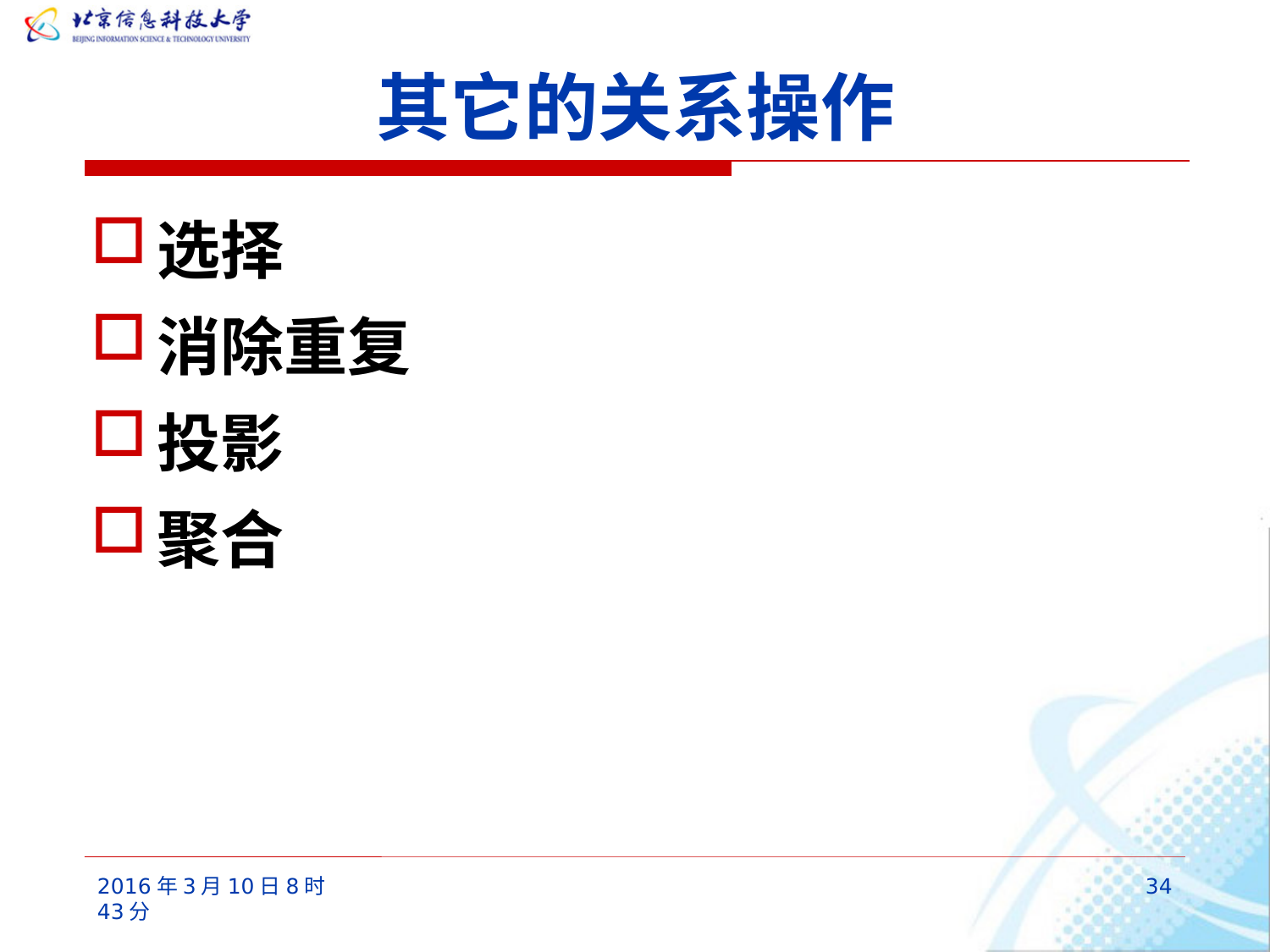

# 其它的关系操作
选择
消除重复
投影
聚合
2016年3月10日8时43分
34